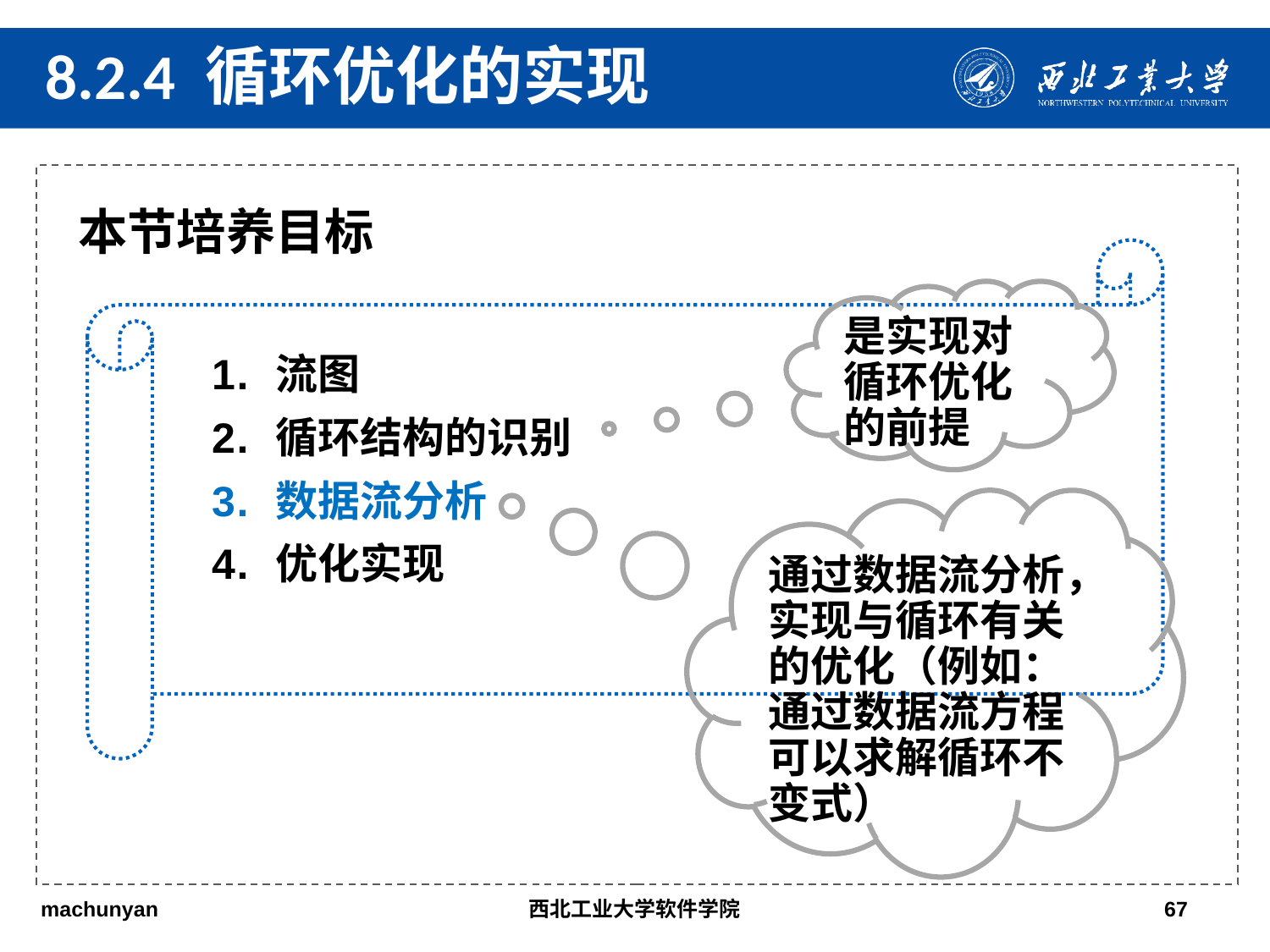

8.2.4 循环优化的实现
是实现对循环优化的前提
流图
循环结构的识别
数据流分析
优化实现
通过数据流分析，实现与循环有关的优化（例如：通过数据流方程可以求解循环不变式）